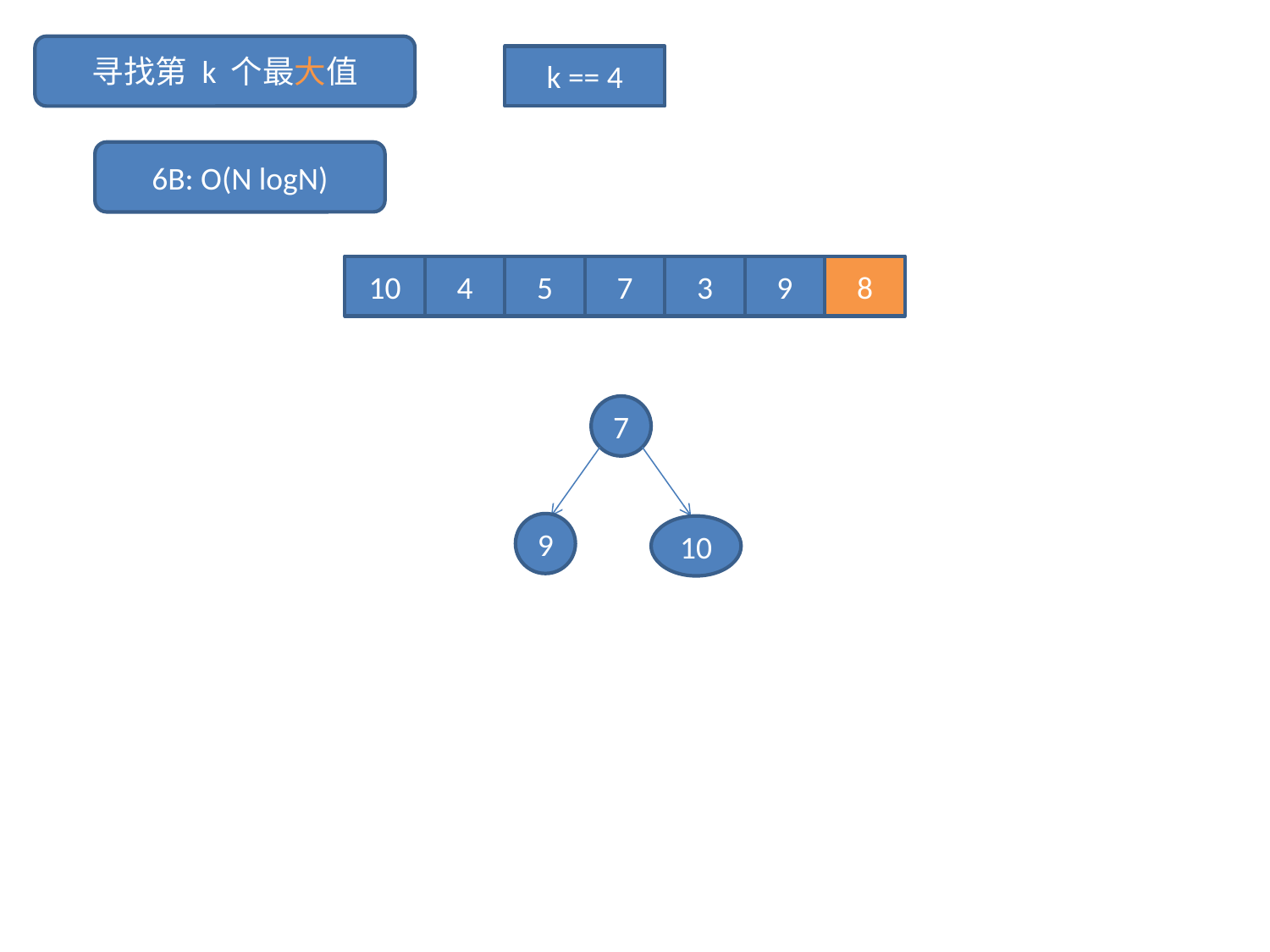

寻找第 k 个最大值
k == 4
6B: O(N logN)
10
4
5
7
3
9
8
7
9
10